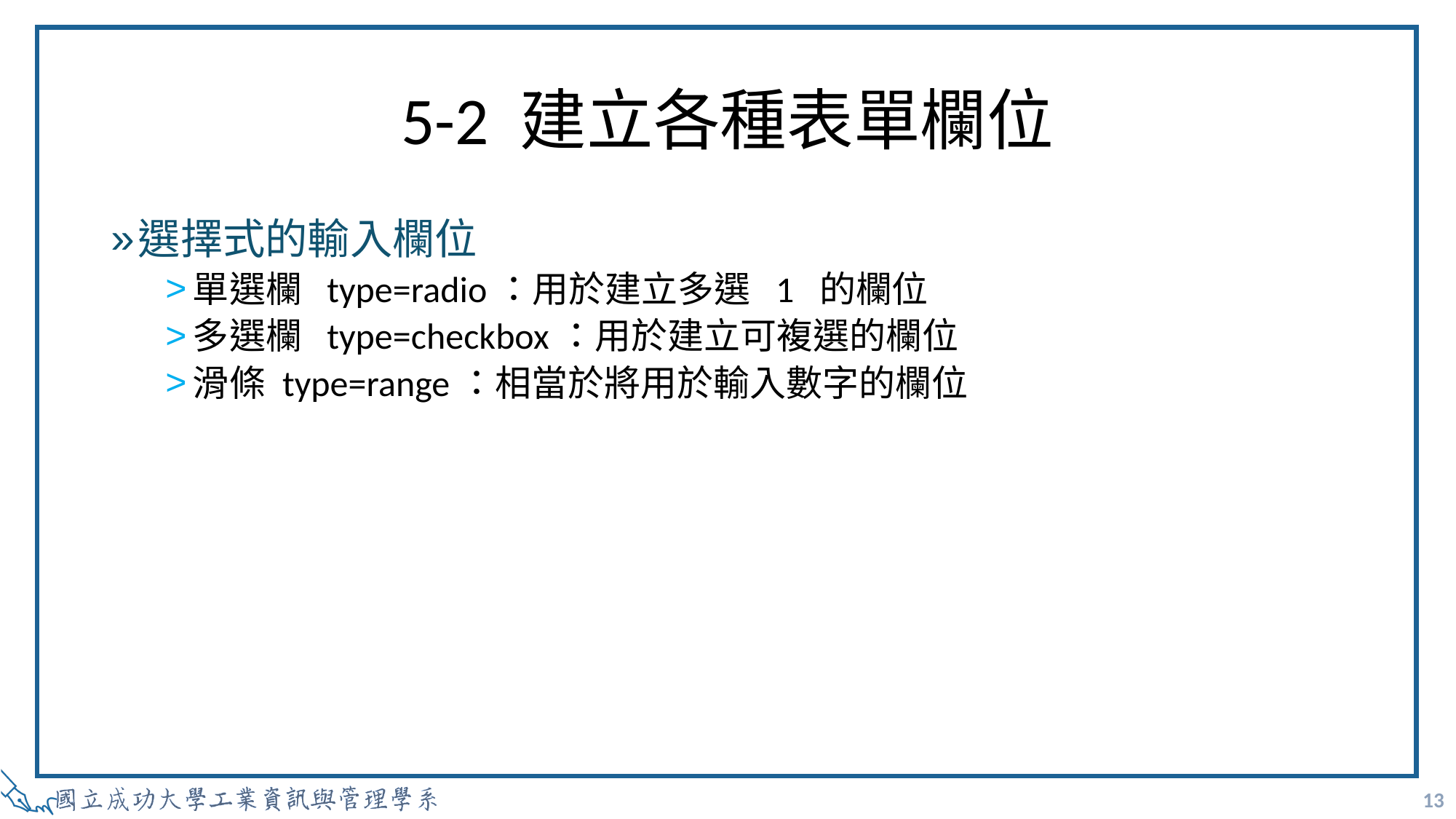

# 5-2 建立各種表單欄位
選擇式的輸入欄位
單選欄  type=radio：用於建立多選  1  的欄位
多選欄  type=checkbox：用於建立可複選的欄位
滑條 type=range：相當於將用於輸入數字的欄位
13